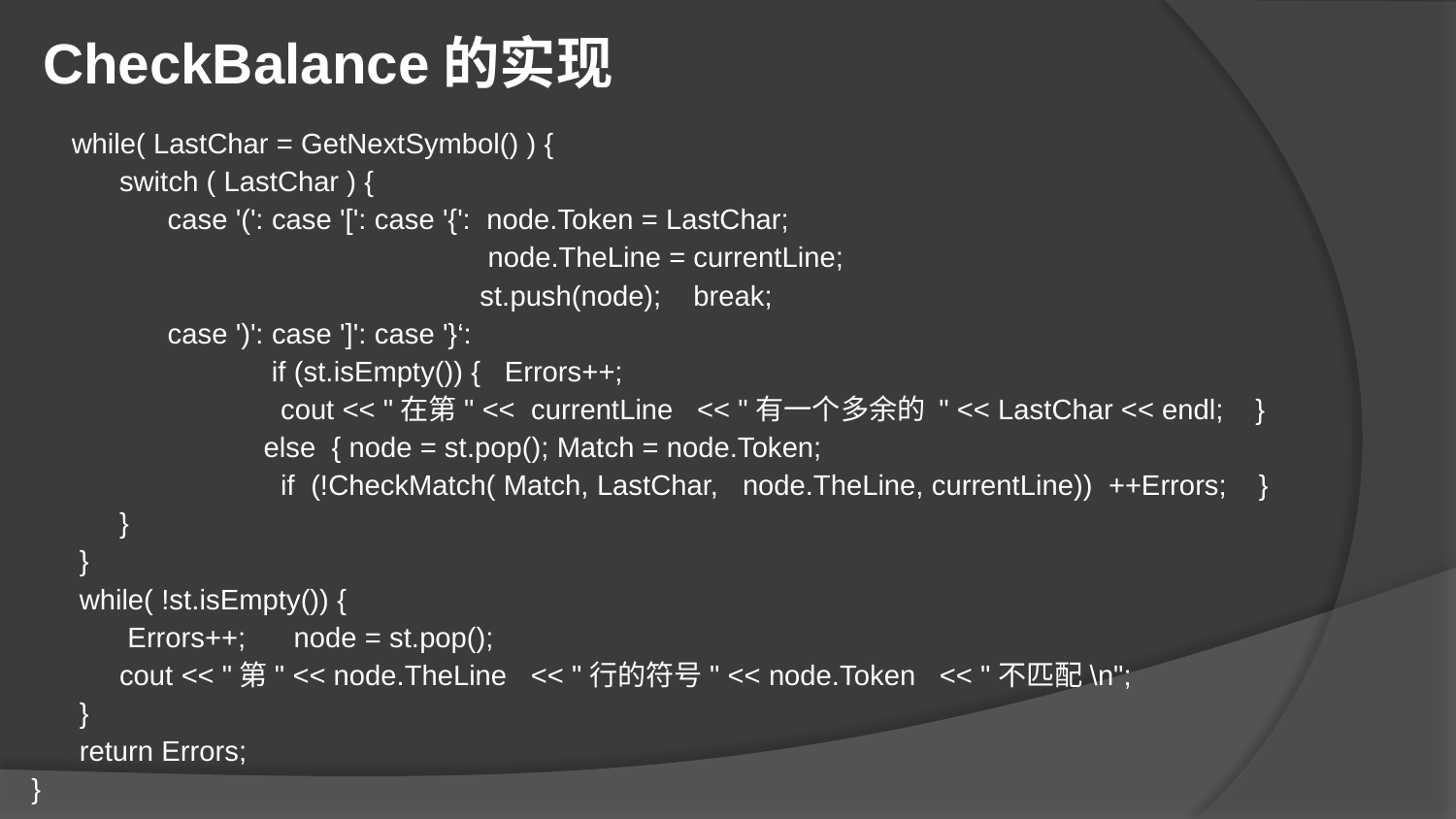

CheckBalance的实现
     while( LastChar = GetNextSymbol() ) {
           switch ( LastChar ) {
                 case '(': case '[': case '{':  node.Token = LastChar;
                                                         node.TheLine = currentLine;
                                                        st.push(node);    break;
                 case ')': case ']': case '}‘:
                              if (st.isEmpty()) {   Errors++;
	                   cout << "在第" <<  currentLine   << "有一个多余的 " << LastChar << endl;    }
                             else  { node = st.pop(); Match = node.Token;
	                   if  (!CheckMatch( Match, LastChar,   node.TheLine, currentLine))  ++Errors;    }
           }
      }
      while( !st.isEmpty()) {
            Errors++;      node = st.pop();
           cout << "第" << node.TheLine   << "行的符号" << node.Token   << "不匹配\n";
      }
      return Errors;
}